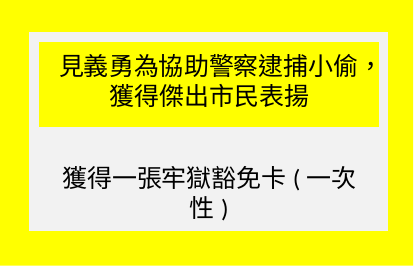

#

見義勇為協助警察逮捕小偷，
獲得傑出市民表揚

獲得一張牢獄豁免卡(一次性)